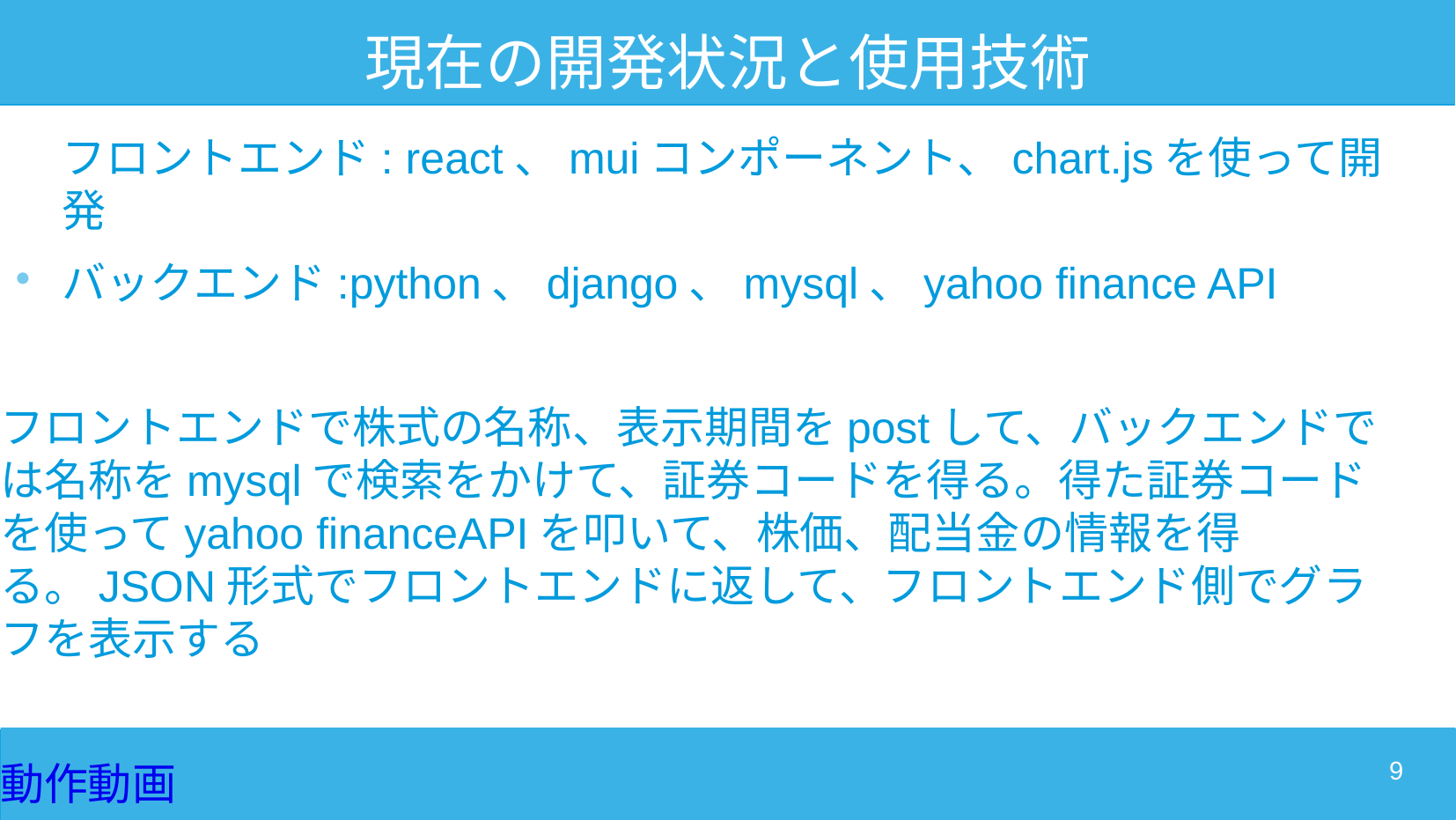

# 現在の開発状況と使用技術
フロントエンド: react、muiコンポーネント、chart.jsを使って開発
バックエンド:python、django、mysql、yahoo finance API

フロントエンドで株式の名称、表示期間をpostして、バックエンドでは名称をmysqlで検索をかけて、証券コードを得る。得た証券コードを使ってyahoo financeAPIを叩いて、株価、配当金の情報を得る。JSON形式でフロントエンドに返して、フロントエンド側でグラフを表示する

動作動画

9